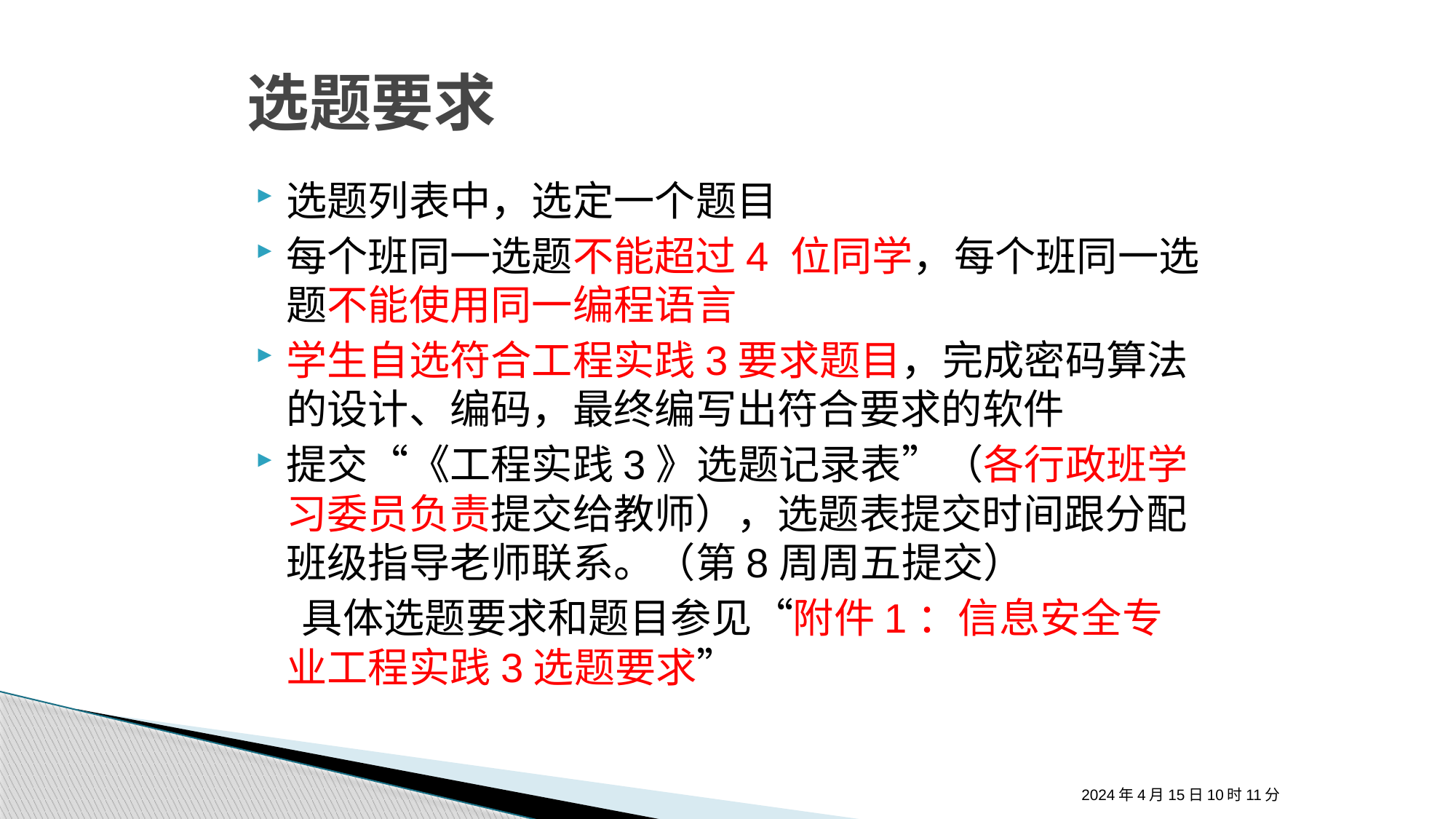

# 选题要求
选题列表中，选定一个题目
每个班同一选题不能超过4 位同学，每个班同一选题不能使用同一编程语言
学生自选符合工程实践3要求题目，完成密码算法的设计、编码，最终编写出符合要求的软件
提交“《工程实践3》选题记录表”（各行政班学习委员负责提交给教师），选题表提交时间跟分配班级指导老师联系。（第8周周五提交）
    具体选题要求和题目参见“附件1：信息安全专业工程实践3选题要求”
2024年4月15日10时11分